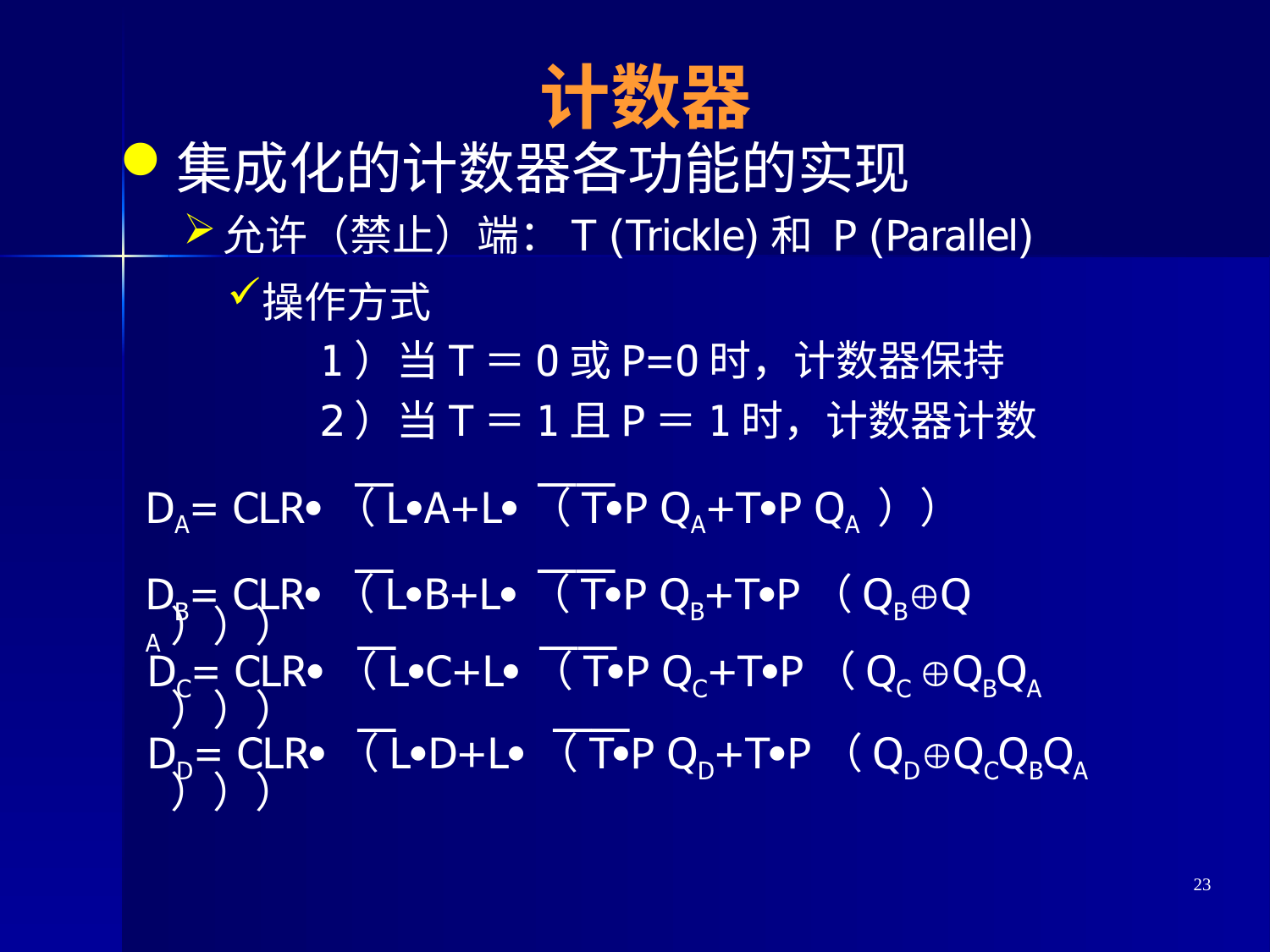

# 计数器
集成化的计数器各功能的实现
允许（禁止）端：T (Trickle)和 P (Parallel)

操作方式
1）当T＝0或P=0时，计数器保持
2）当T＝1且P＝1时，计数器计数
                —           ——
DA= CLR•（L•A+L•（T•P QA+T•P QA ））
                —           ——
DB= CLR•（L•B+L•（T•P QB+T•P（QB⊕QA）））
                —           ——
DC= CLR•（L•C+L•（T•P QC+T•P（QC ⊕QBQA ）））
                —            ——
DD= CLR•（L•D+L•（T•P QD+T•P（QD⊕QCQBQA ）））
23